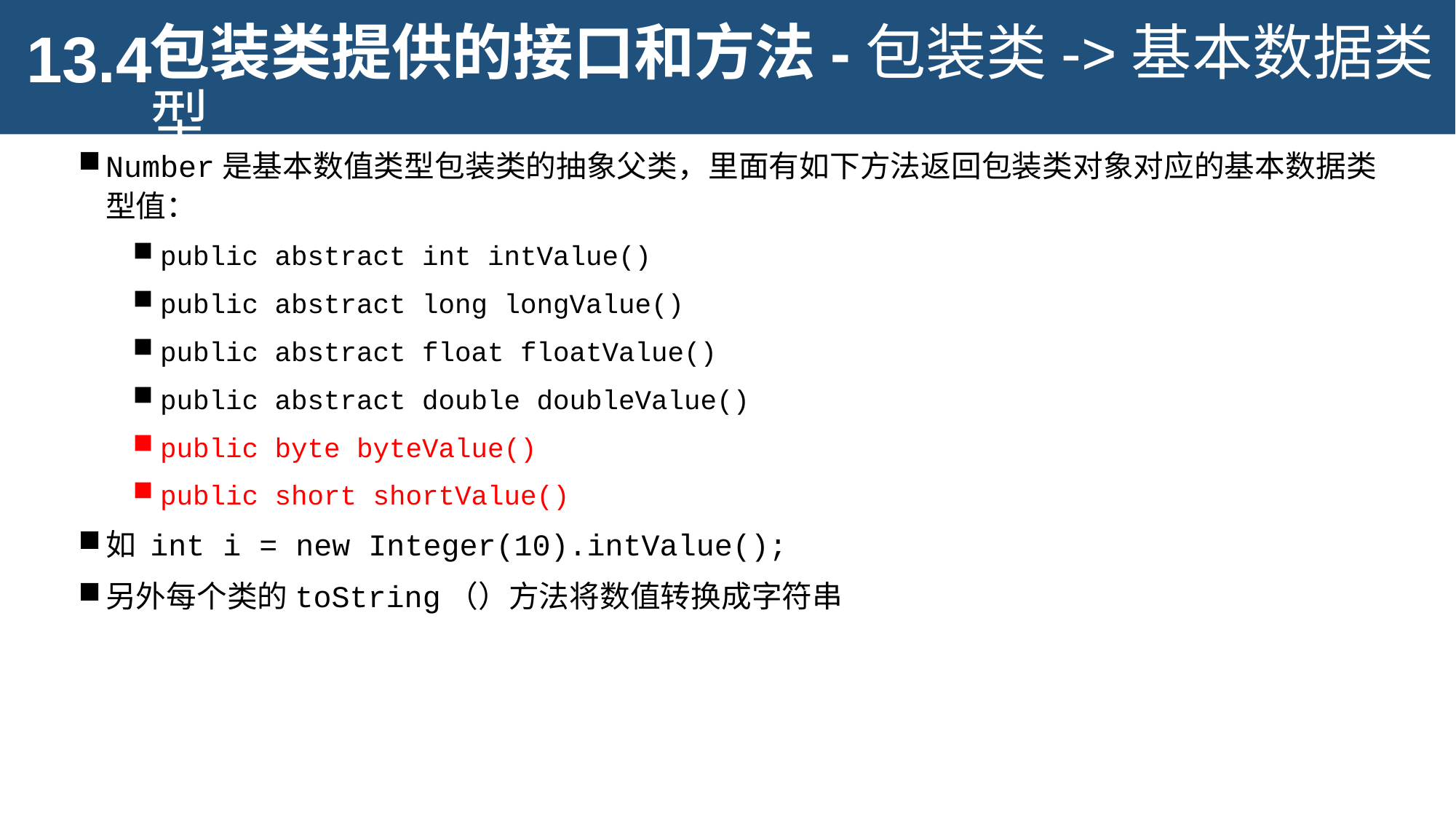

包装类提供的接口和方法-包装类->基本数据类型
13.4
Number是基本数值类型包装类的抽象父类，里面有如下方法返回包装类对象对应的基本数据类型值：
public abstract int intValue()
public abstract long longValue()
public abstract float floatValue()
public abstract double doubleValue()
public byte byteValue()
public short shortValue()
如 int i = new Integer(10).intValue();
另外每个类的toString（）方法将数值转换成字符串